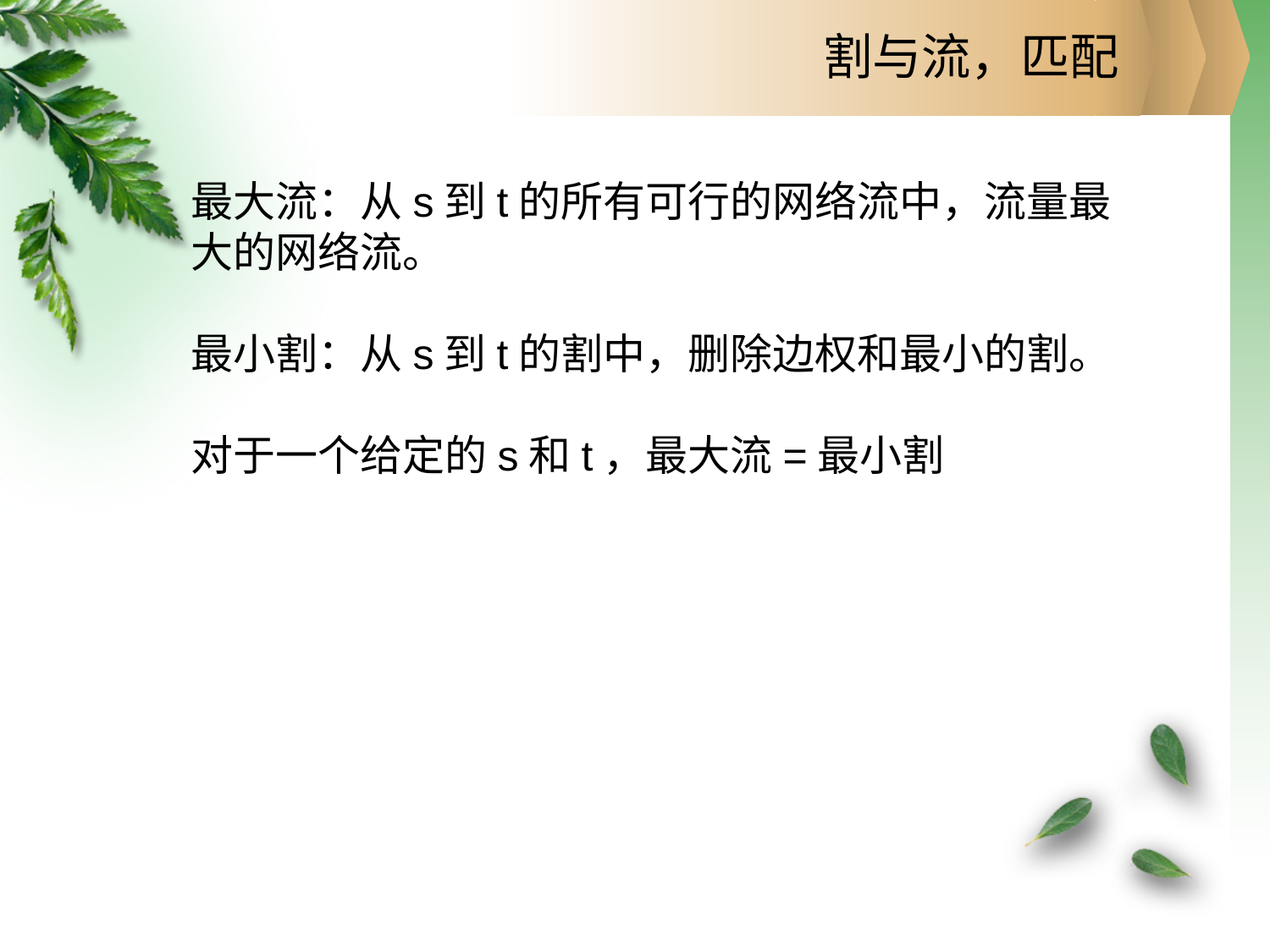

割与流，匹配
最大流：从s到t的所有可行的网络流中，流量最大的网络流。

最小割：从s到t的割中，删除边权和最小的割。

对于一个给定的s和t，最大流=最小割